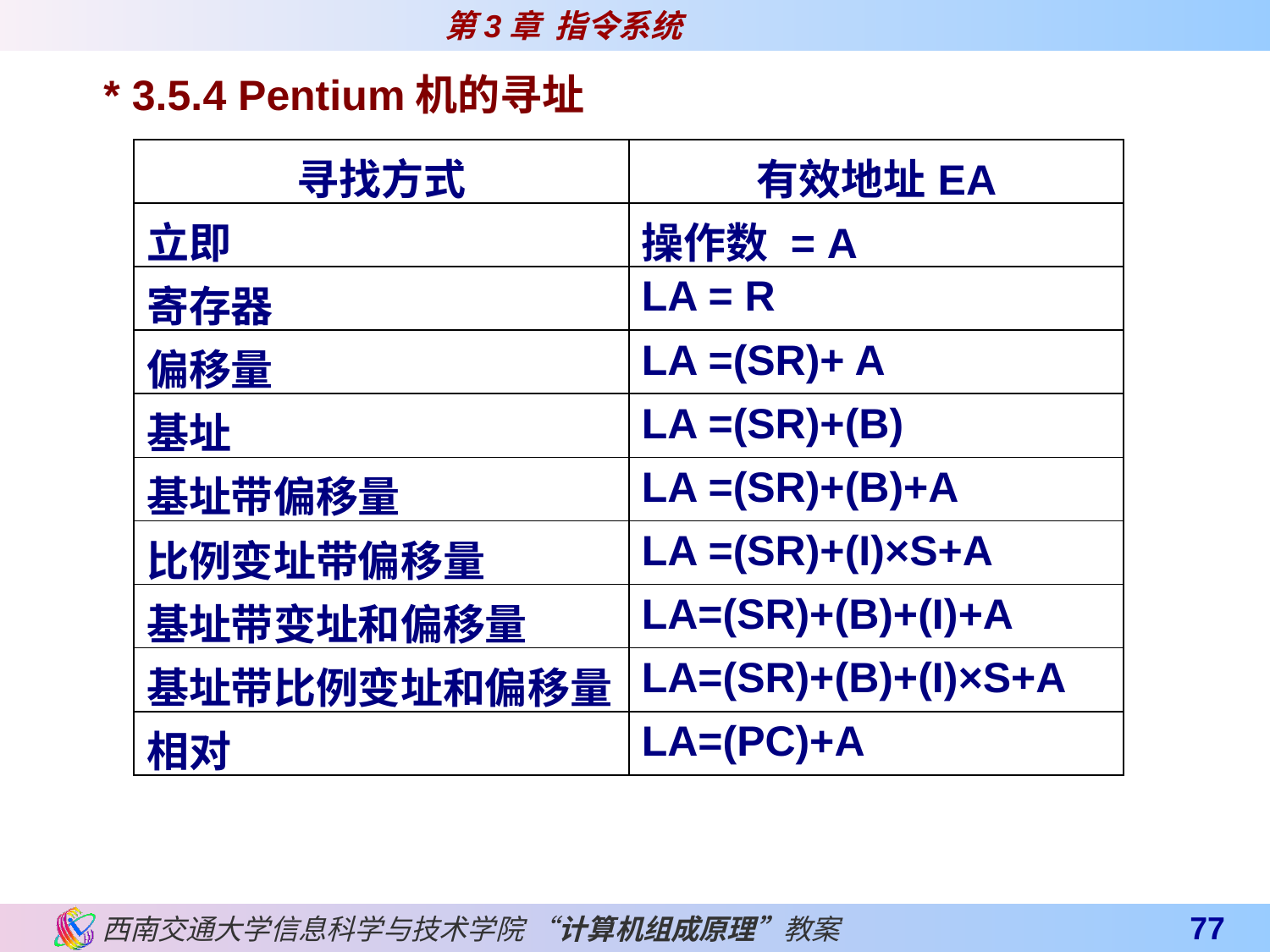

* 3.5.4 Pentium机的寻址
| 寻找方式 | 有效地址EA |
| --- | --- |
| 立即 | 操作数 = A |
| 寄存器 | LA = R |
| 偏移量 | LA =(SR)+ A |
| 基址 | LA =(SR)+(B) |
| 基址带偏移量 | LA =(SR)+(B)+A |
| 比例变址带偏移量 | LA =(SR)+(I)×S+A |
| 基址带变址和偏移量 | LA=(SR)+(B)+(I)+A |
| 基址带比例变址和偏移量 | LA=(SR)+(B)+(I)×S+A |
| 相对 | LA=(PC)+A |